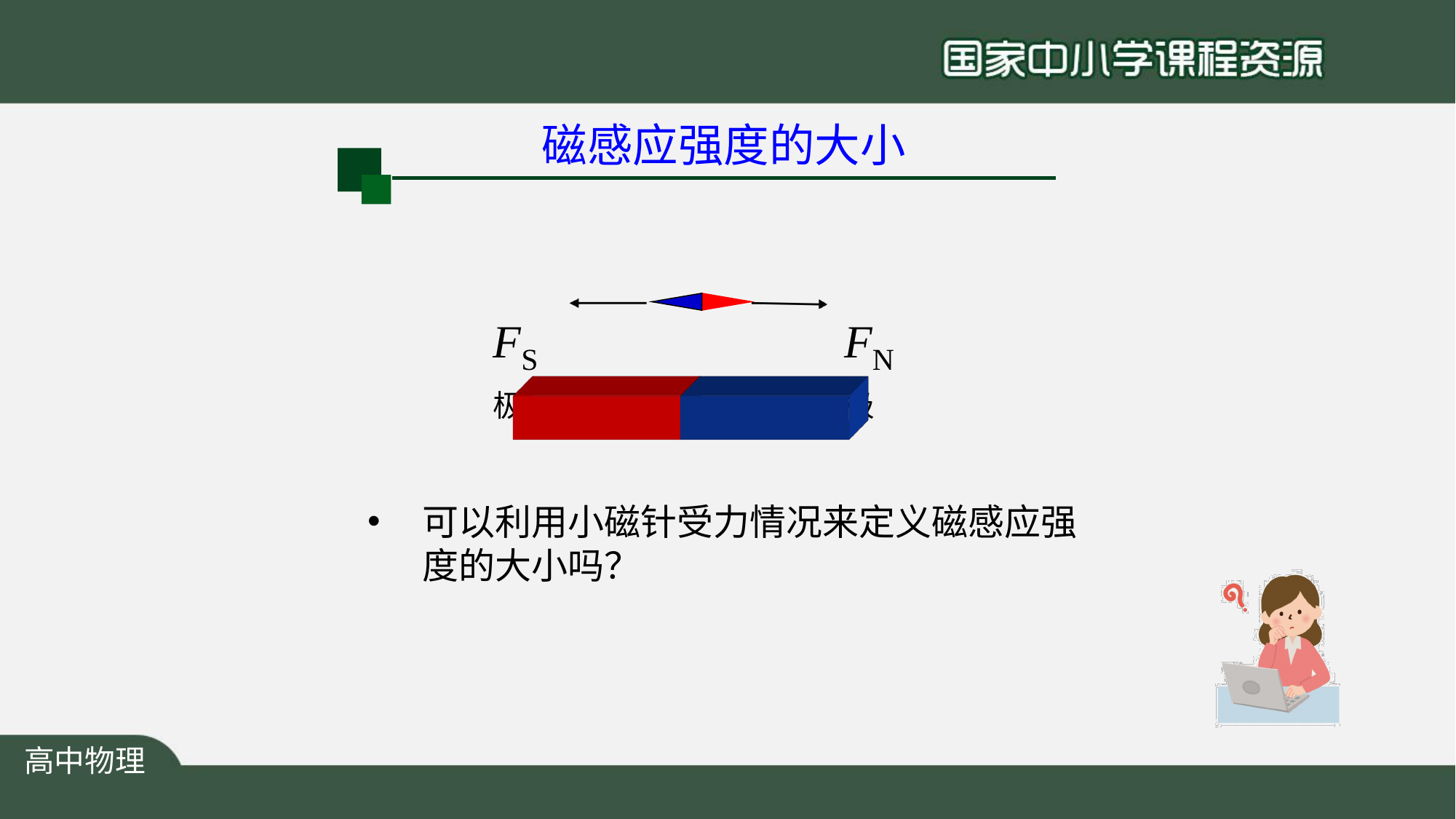

# 磁感应强度的大小

FS极
FN极

可以利用小磁针受力情况来定义磁感应强 度的大小吗？

高中物理